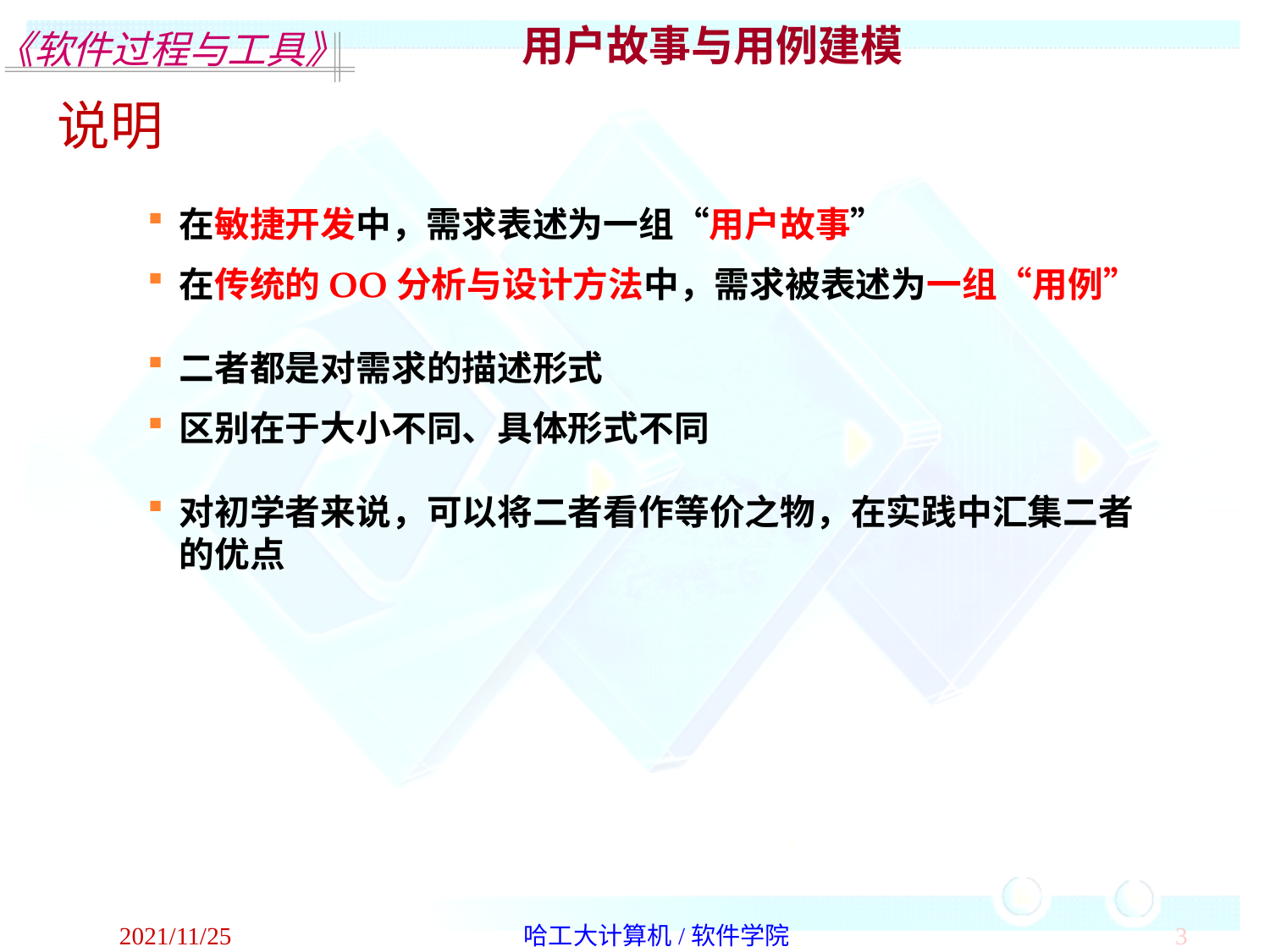

用户故事与用例建模
说明
在敏捷开发中，需求表述为一组“用户故事”
在传统的OO分析与设计方法中，需求被表述为一组“用例”

二者都是对需求的描述形式
区别在于大小不同、具体形式不同

对初学者来说，可以将二者看作等价之物，在实践中汇集二者的优点